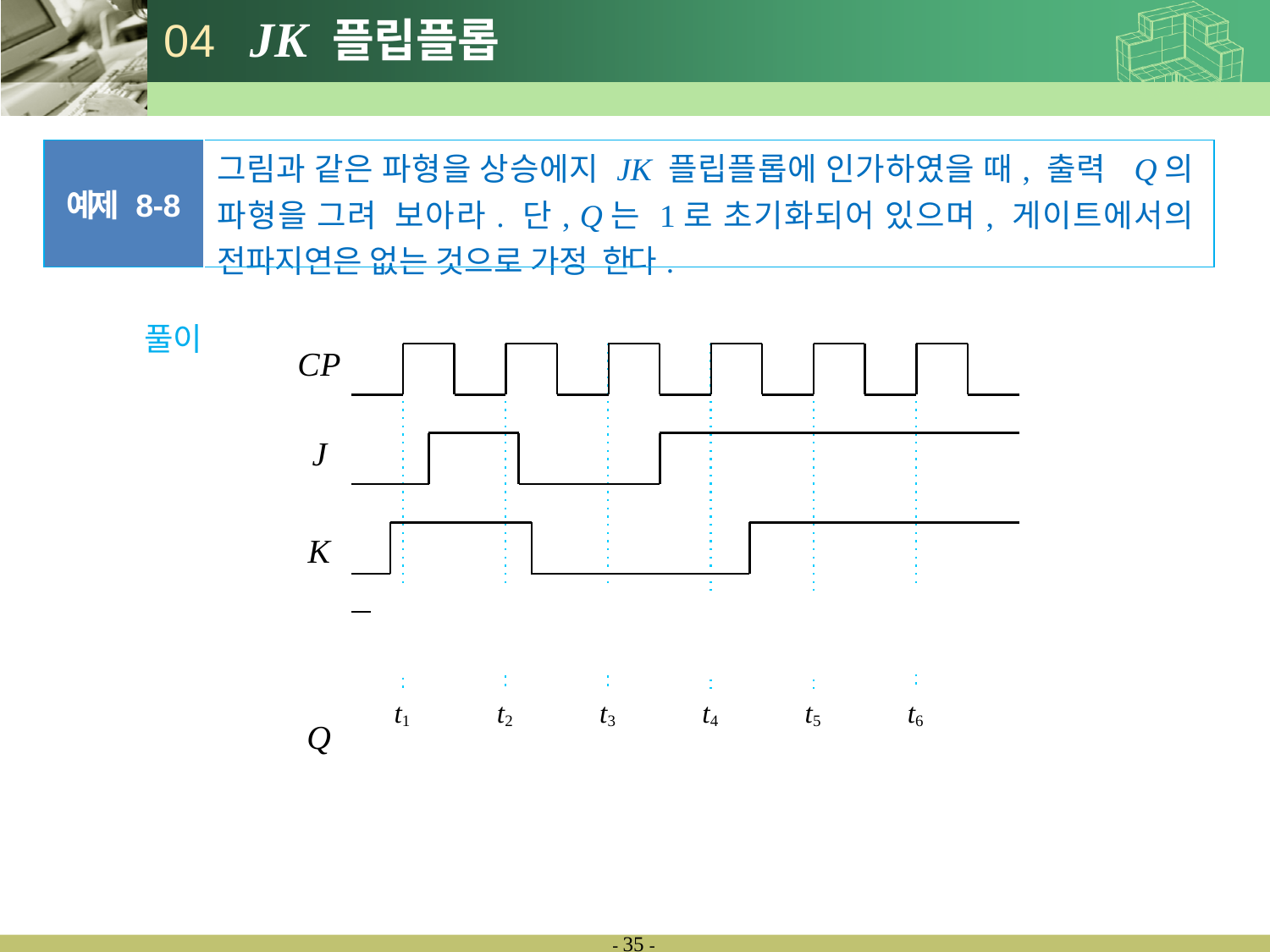

# 04	JK 플립플롭
| 예제 8-8 | 그림과 같은 파형을 상승에지 JK 플립플롭에 인가하였을 때, 출력 Q의 파형을 그려 보아라. 단, Q는 1로 초기화되어 있으며, 게이트에서의 전파지연은 없는 것으로 가정 한다. |
| --- | --- |
풀이
CP

J
K  Q

t1
t2
t3
t4
t5
t6
- 35 -